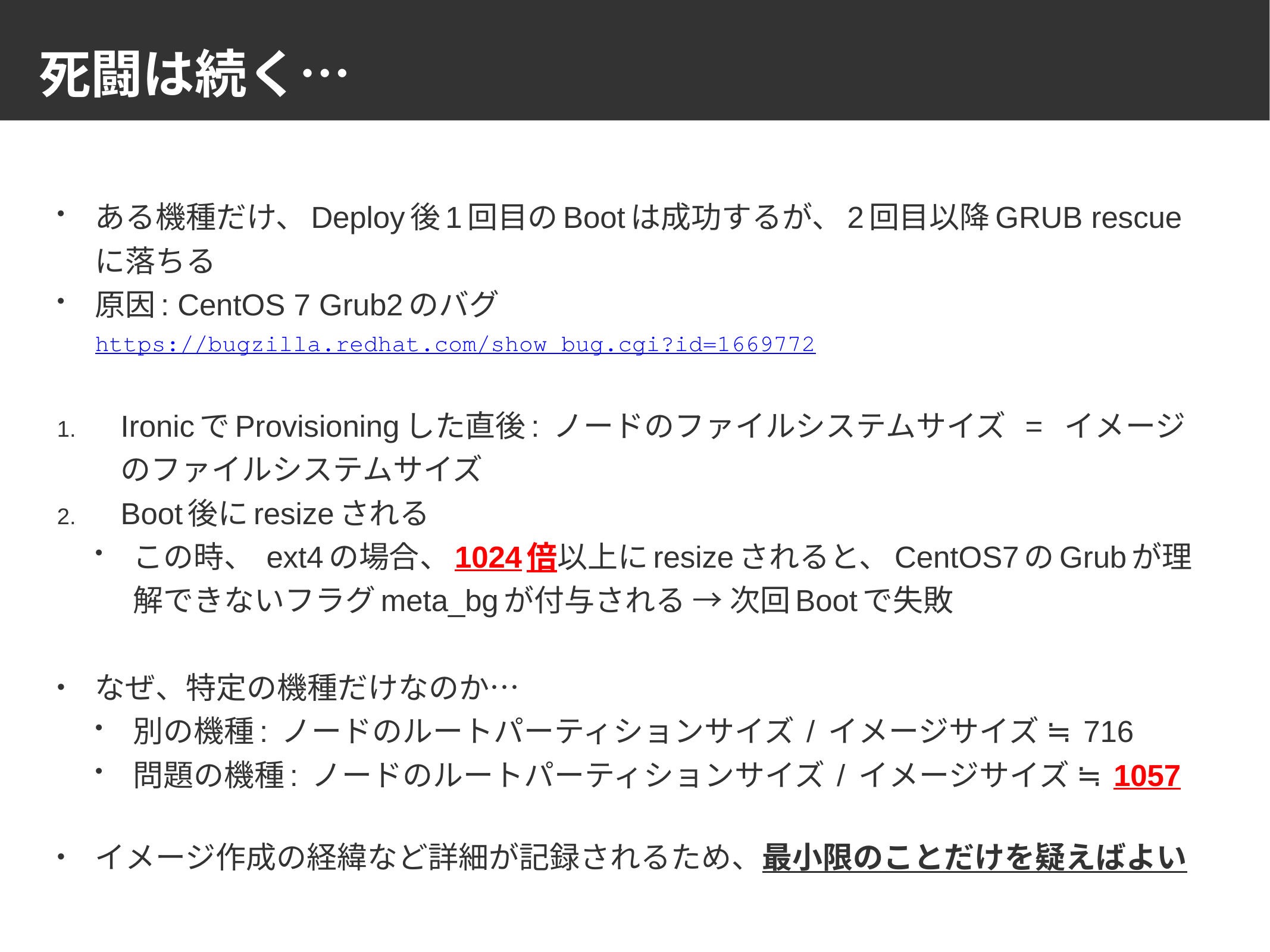

# 死闘は続く…
ある機種だけ、Deploy後1回目のBootは成功するが、2回目以降GRUB rescueに落ちる
原因: CentOS 7 Grub2のバグ
https://bugzilla.redhat.com/show_bug.cgi?id=1669772

IronicでProvisioningした直後: ノードのファイルシステムサイズ  =  イメージのファイルシステムサイズ
Boot後にresizeされる
この時、 ext4の場合、1024倍以上にresizeされると、CentOS7のGrubが理解できないフラグmeta_bgが付与される → 次回Bootで失敗

なぜ、特定の機種だけなのか…
別の機種: ノードのルートパーティションサイズ / イメージサイズ ≒ 716
問題の機種: ノードのルートパーティションサイズ / イメージサイズ ≒ 1057

イメージ作成の経緯など詳細が記録されるため、最小限のことだけを疑えばよい